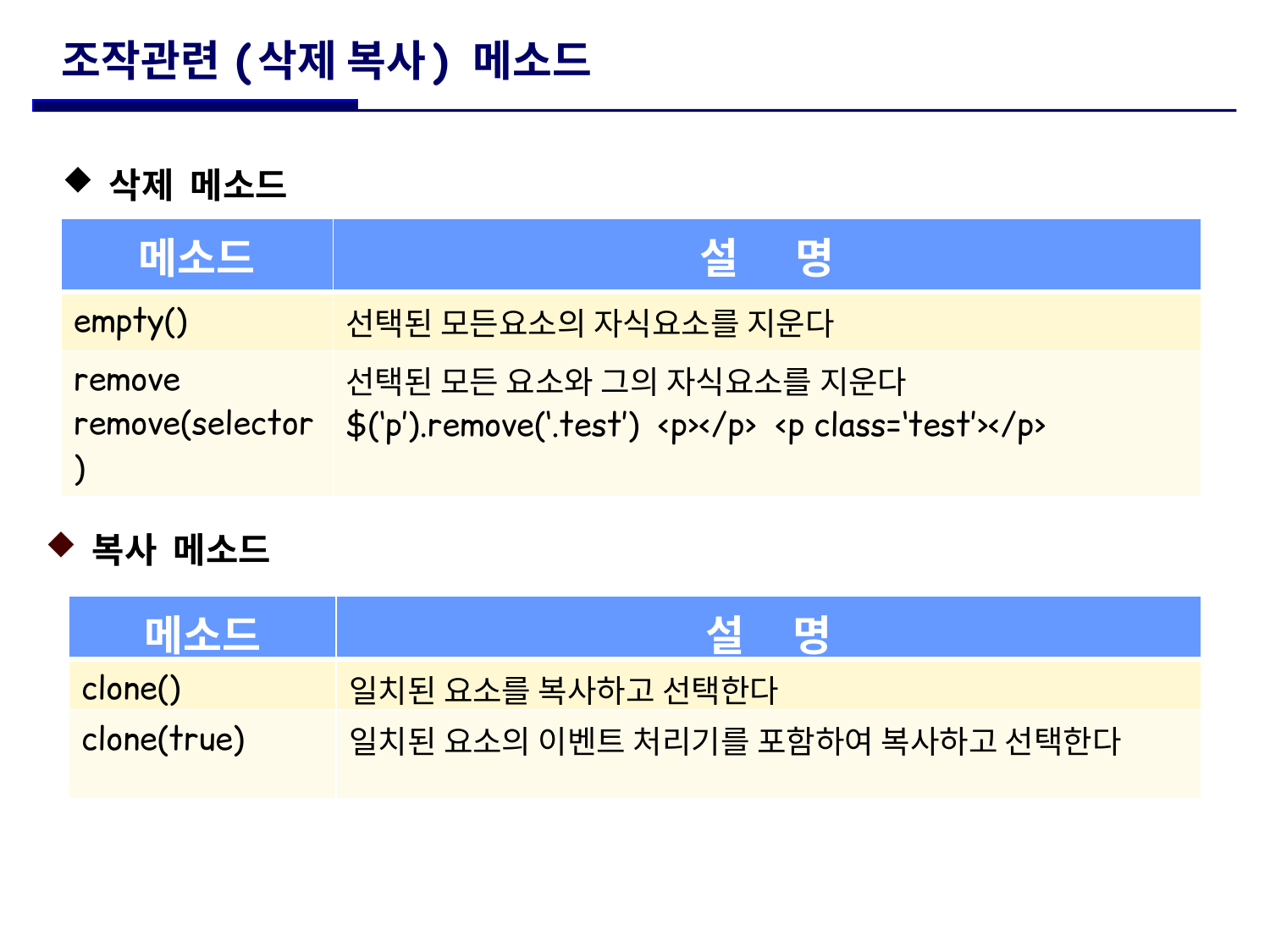

조작관련 (삭제 복사) 메소드

 복사  메소드

 삭제  메소드
| 메소드 | 설 명 |
| --- | --- |
| empty() | 선택된 모든요소의 자식요소를 지운다 |
| remove remove(selector) | 선택된 모든 요소와 그의 자식요소를 지운다 $(‘p’).remove(‘.test’) <p></p> <p class=‘test’></p> |
| 메소드 | 설 명 |
| --- | --- |
| clone() | 일치된 요소를 복사하고 선택한다 |
| clone(true) | 일치된 요소의 이벤트 처리기를 포함하여 복사하고 선택한다 |